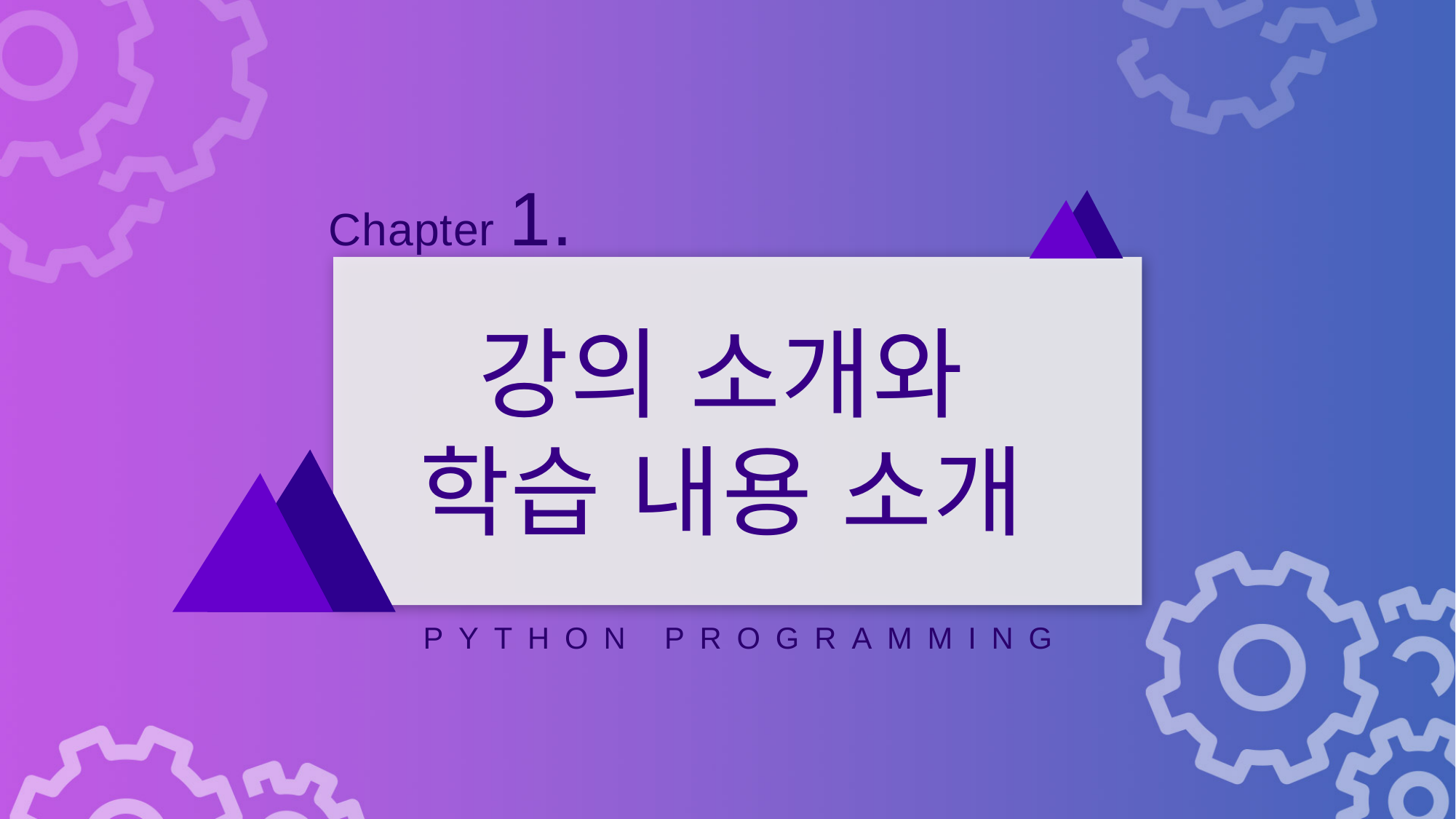

Chapter 1.
강의 소개와 학습 내용 소개